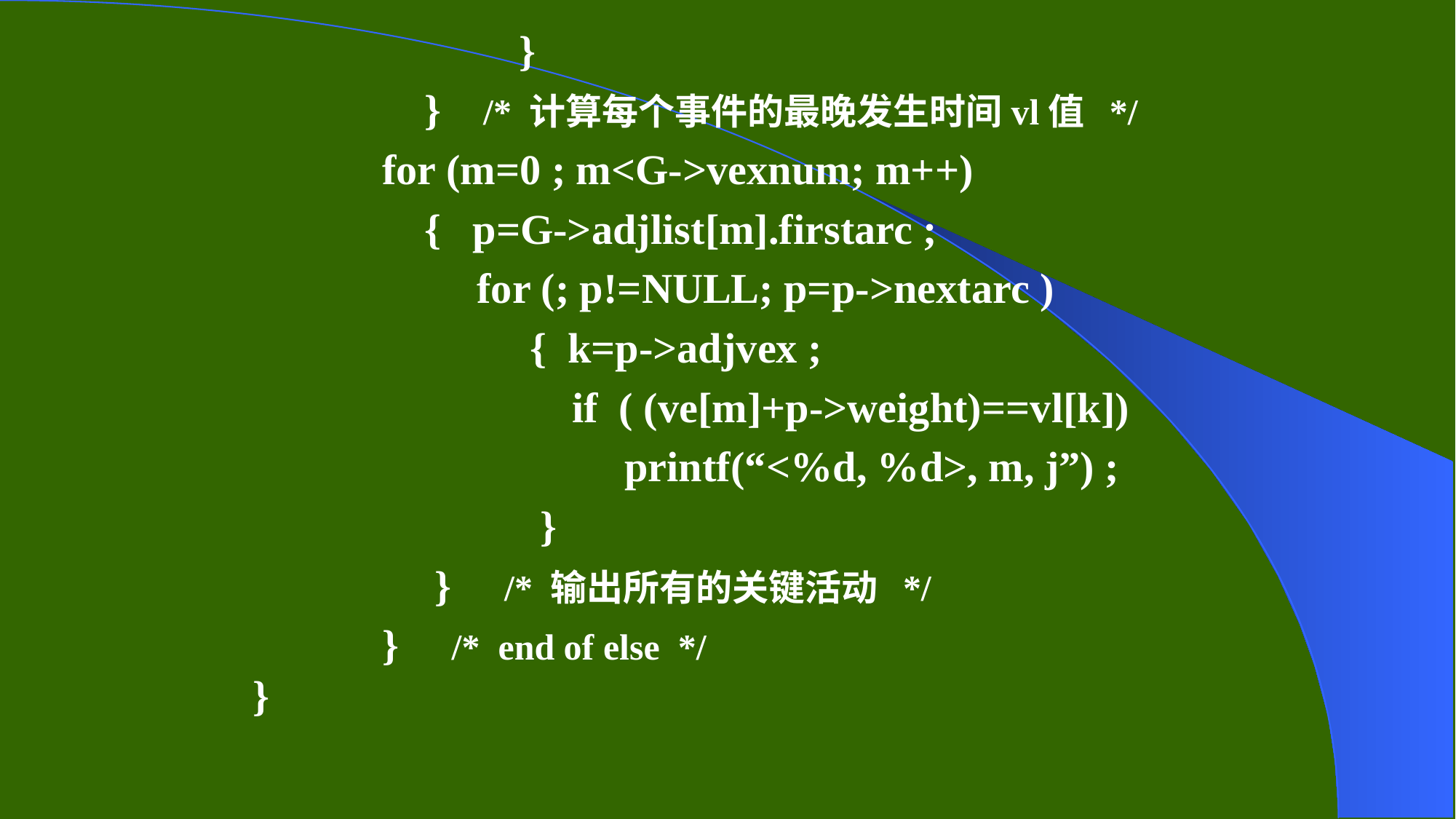

}
    }    /* 计算每个事件的最晚发生时间vl值  */
for (m=0 ; m<G->vexnum; m++)
    {   p=G->adjlist[m].firstarc ;
         for (; p!=NULL; p=p->nextarc )
              {  k=p->adjvex ;
                  if  ( (ve[m]+p->weight)==vl[k])
                       printf(“<%d, %d>, m, j”) ;
               }
     }     /* 输出所有的关键活动  */
}     /*  end of else  */
    }